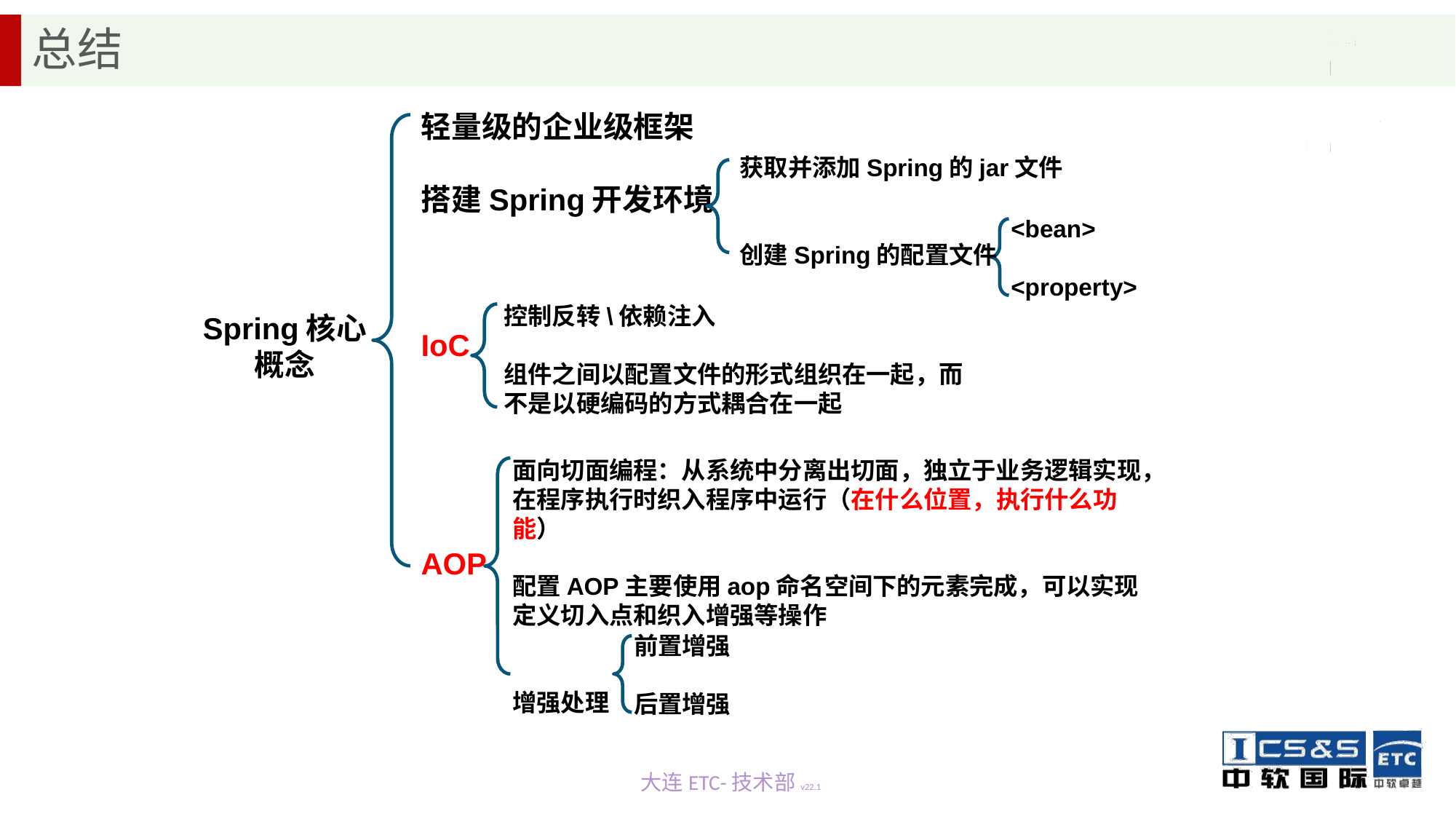

# 总结
轻量级的企业级框架

搭建Spring开发环境

IoC

AOP

获取并添加Spring的jar文件

创建Spring的配置文件

<bean>

<property>

控制反转\依赖注入

组件之间以配置文件的形式组织在一起，而不是以硬编码的方式耦合在一起
Spring核心概念

面向切面编程：从系统中分离出切面，独立于业务逻辑实现，在程序执行时织入程序中运行（在什么位置，执行什么功能）

配置AOP主要使用aop命名空间下的元素完成，可以实现定义切入点和织入增强等操作

增强处理

前置增强

后置增强